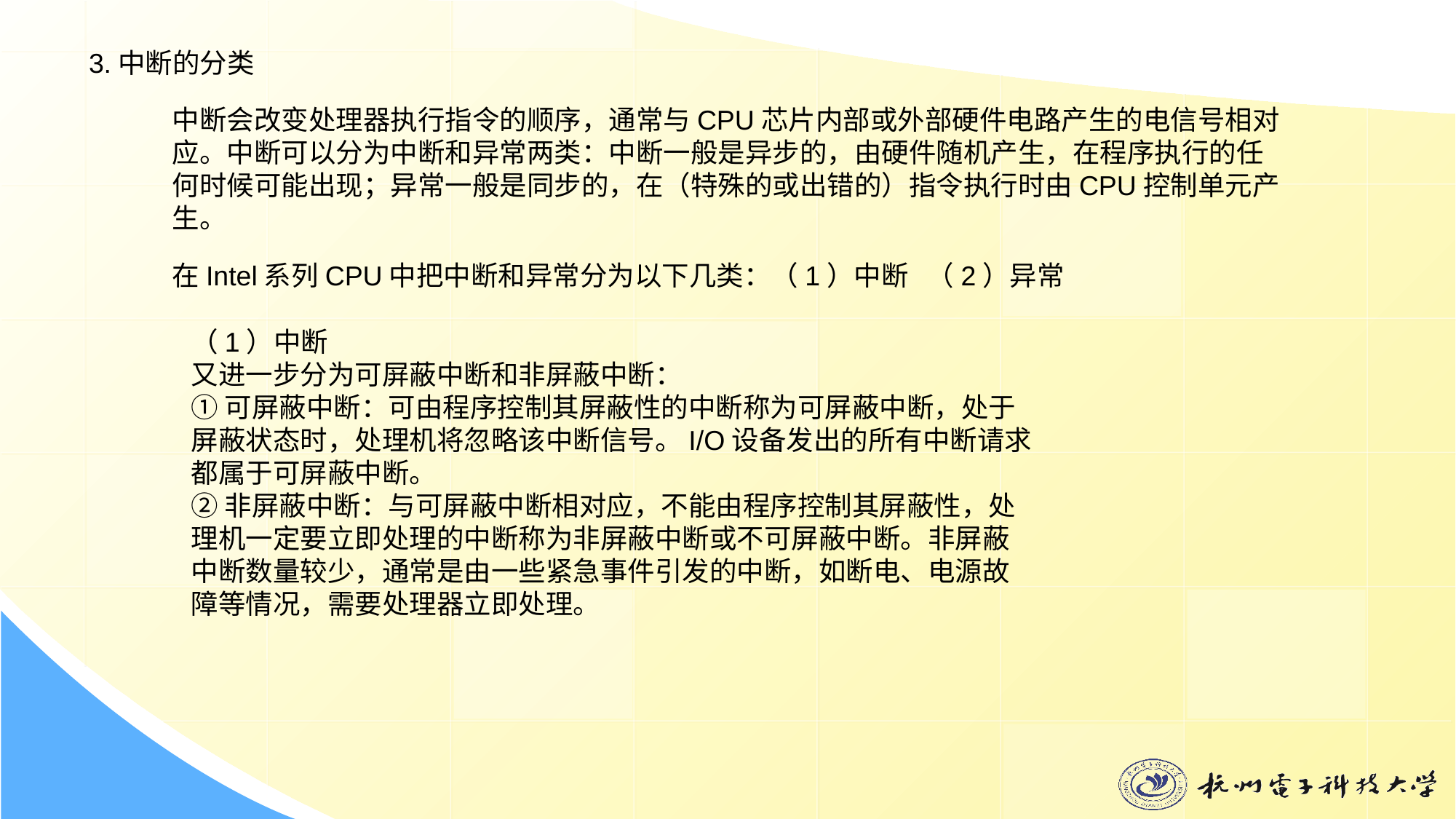

3.中断的分类
中断会改变处理器执行指令的顺序，通常与CPU芯片内部或外部硬件电路产生的电信号相对应。中断可以分为中断和异常两类：中断一般是异步的，由硬件随机产生，在程序执行的任何时候可能出现；异常一般是同步的，在（特殊的或出错的）指令执行时由CPU控制单元产生。
在Intel系列CPU中把中断和异常分为以下几类：（1）中断   （2）异常

（1）中断
又进一步分为可屏蔽中断和非屏蔽中断：
①可屏蔽中断：可由程序控制其屏蔽性的中断称为可屏蔽中断，处于屏蔽状态时，处理机将忽略该中断信号。I/O设备发出的所有中断请求都属于可屏蔽中断。
②非屏蔽中断：与可屏蔽中断相对应，不能由程序控制其屏蔽性，处理机一定要立即处理的中断称为非屏蔽中断或不可屏蔽中断。非屏蔽中断数量较少，通常是由一些紧急事件引发的中断，如断电、电源故障等情况，需要处理器立即处理。